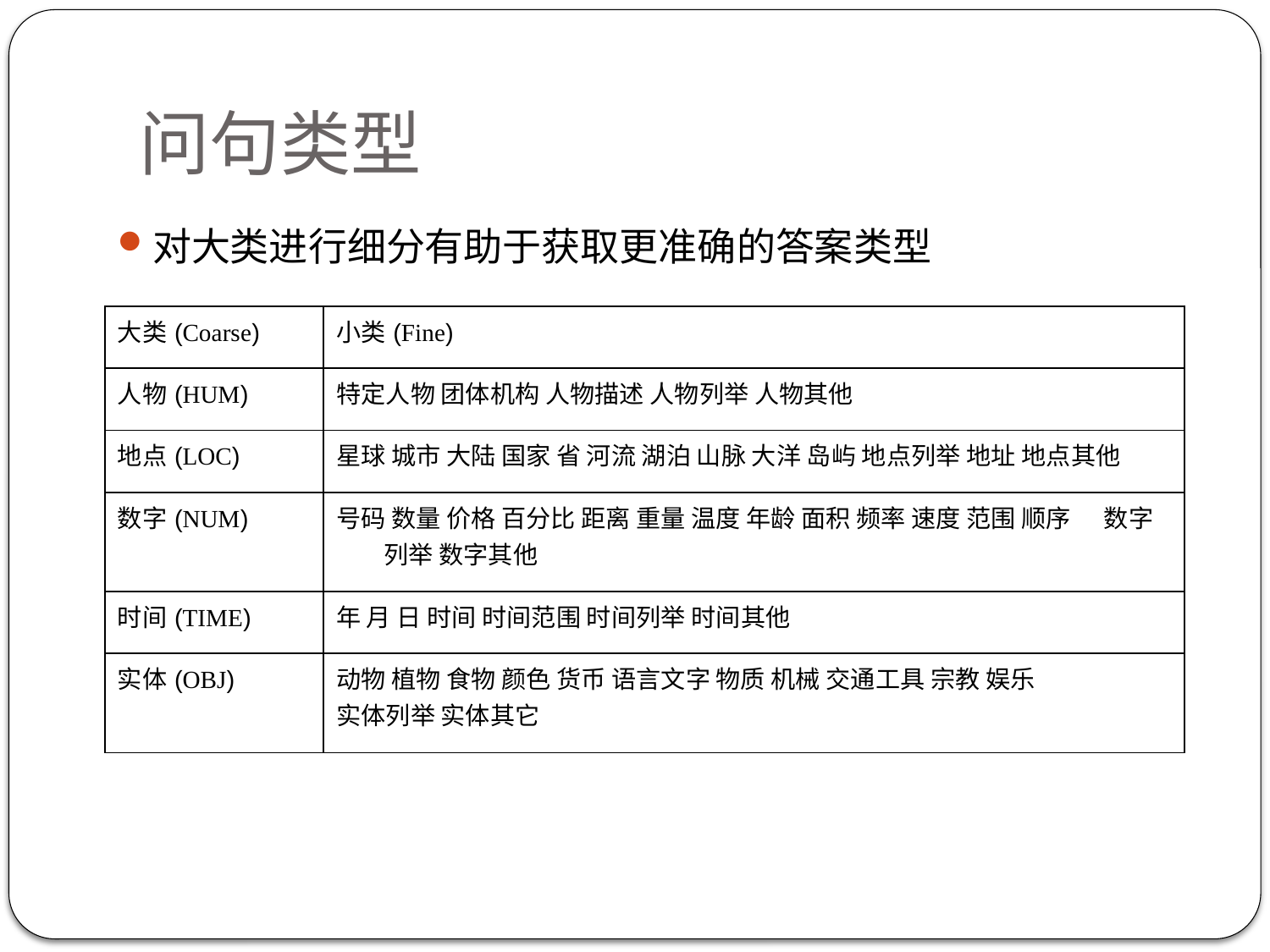

# 问句类型
对大类进行细分有助于获取更准确的答案类型
| 大类(Coarse) | 小类(Fine) |
| --- | --- |
| 人物(HUM) | 特定人物 团体机构 人物描述 人物列举 人物其他 |
| 地点(LOC) | 星球 城市 大陆 国家 省 河流 湖泊 山脉 大洋 岛屿 地点列举 地址 地点其他 |
| 数字(NUM) | 号码 数量 价格 百分比 距离 重量 温度 年龄 面积 频率 速度 范围 顺序 数字列举 数字其他 |
| 时间(TIME) | 年 月 日 时间 时间范围 时间列举 时间其他 |
| 实体(OBJ) | 动物 植物 食物 颜色 货币 语言文字 物质 机械 交通工具 宗教 娱乐 实体列举 实体其它 |